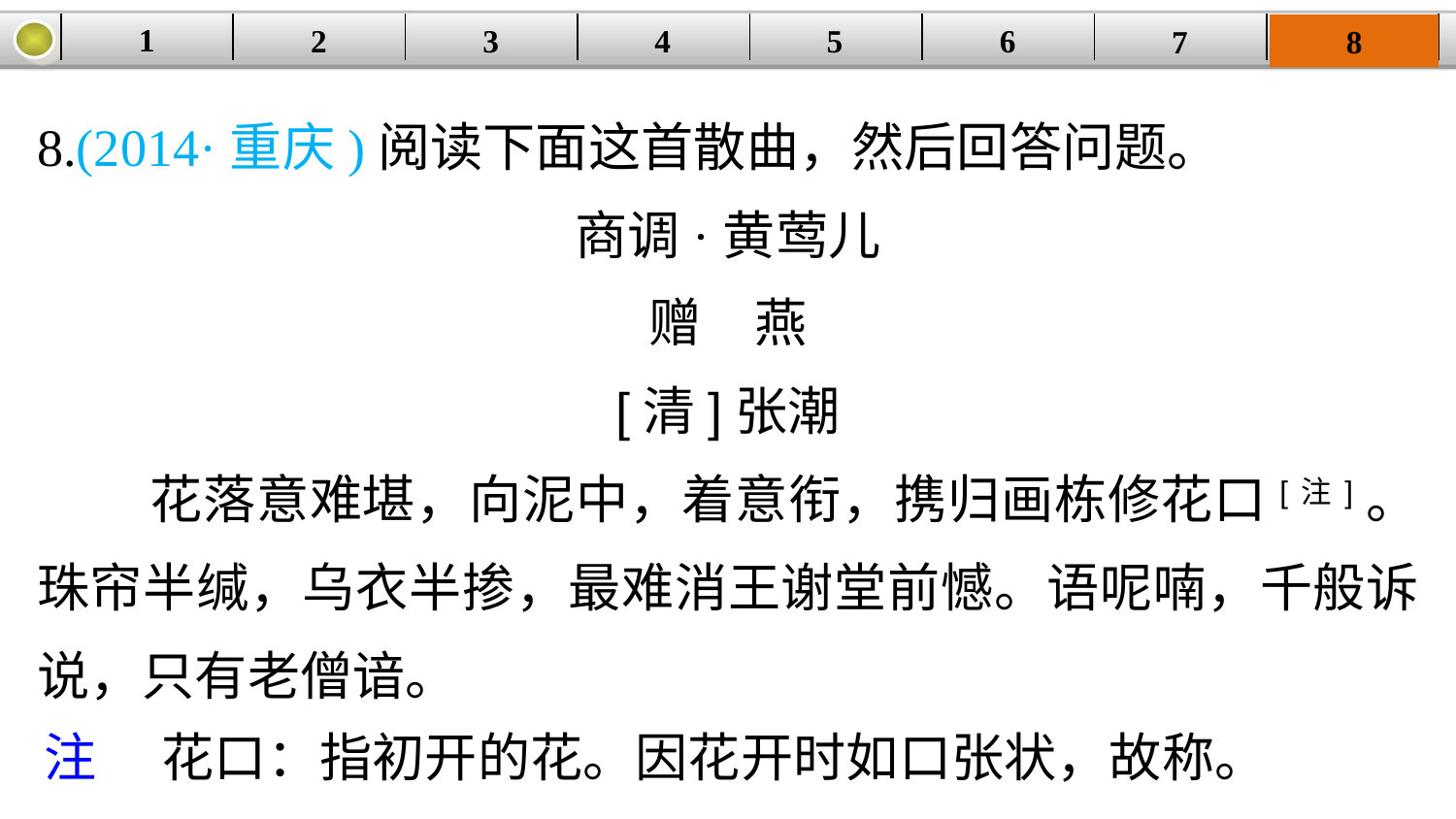

1
2
3
4
|  |  |  |  |  |  |  |  |
| --- | --- | --- | --- | --- | --- | --- | --- |
5
6
7
8

8.(2014·重庆)阅读下面这首散曲，然后回答问题。
商调·黄莺儿
赠　燕
[清]张潮
        花落意难堪，向泥中，着意衔，携归画栋修花口[注]。珠帘半缄，乌衣半掺，最难消王谢堂前憾。语呢喃，千般诉说，只有老僧谙。
注 　花口：指初开的花。因花开时如口张状，故称。